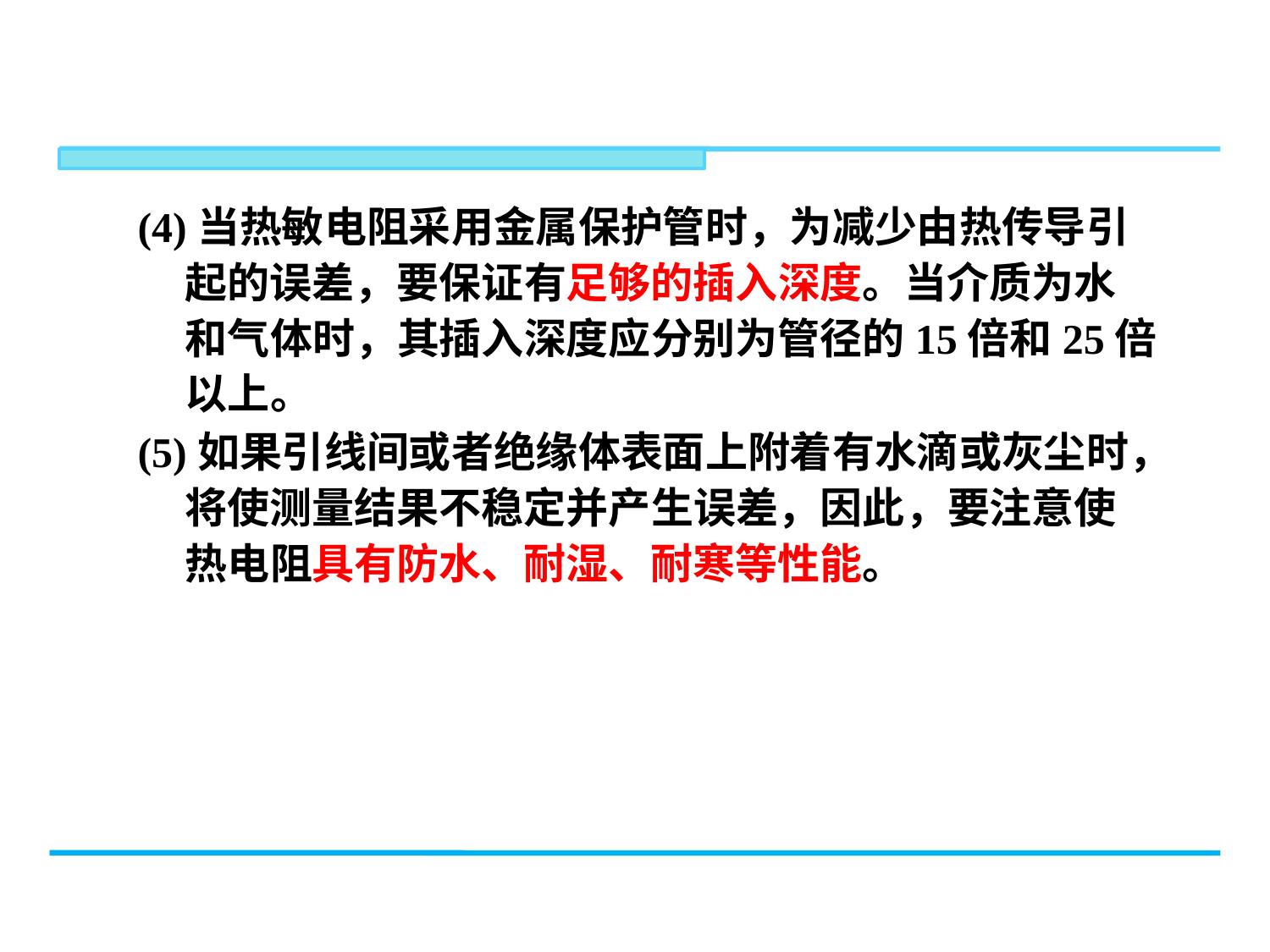

(4)当热敏电阻采用金属保护管时，为减少由热传导引起的误差，要保证有足够的插入深度。当介质为水和气体时，其插入深度应分别为管径的15倍和25倍以上。
(5)如果引线间或者绝缘体表面上附着有水滴或灰尘时，将使测量结果不稳定并产生误差，因此，要注意使热电阻具有防水、耐湿、耐寒等性能。